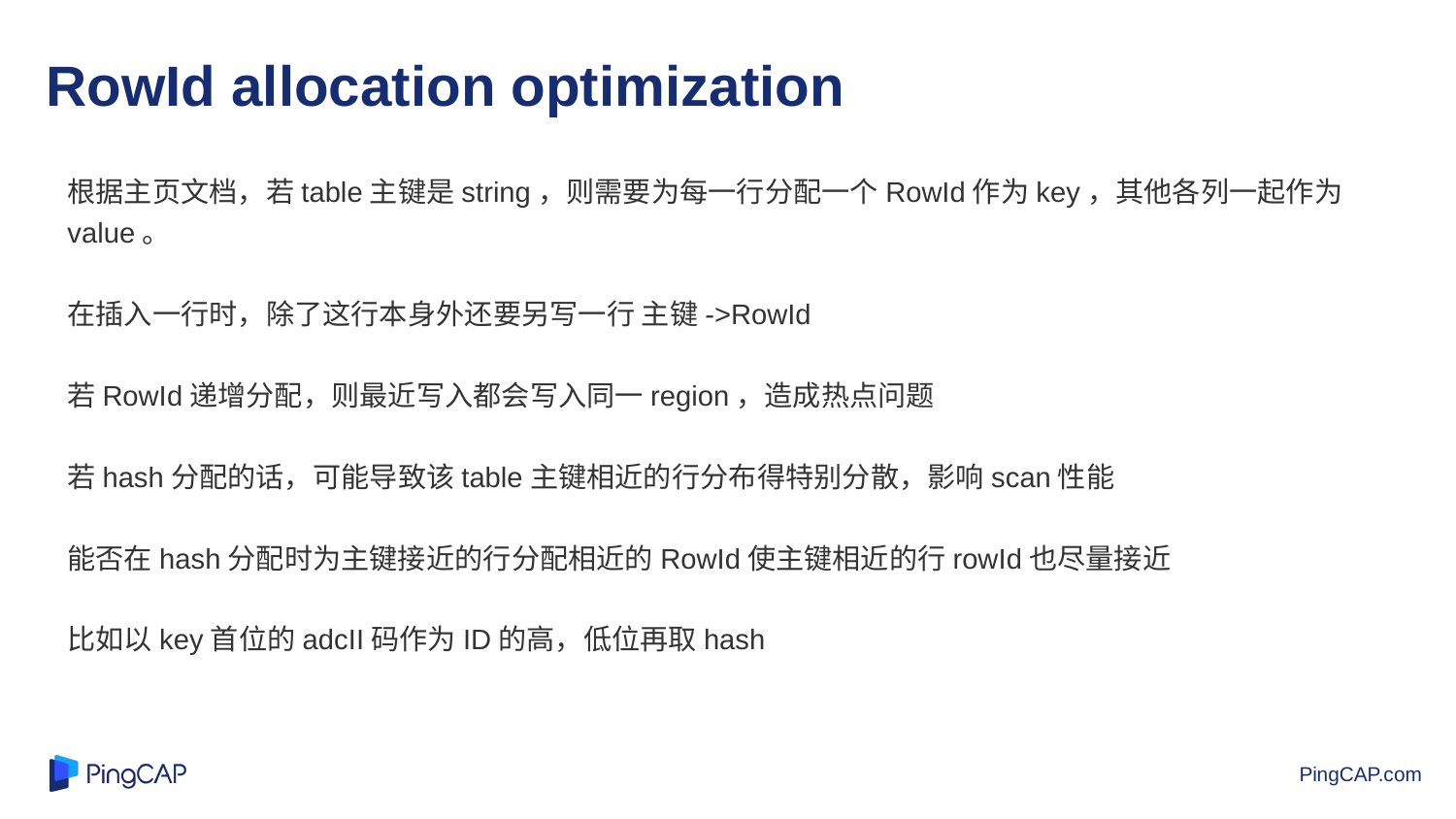

RowId allocation optimization
根据主页文档，若table主键是string，则需要为每一行分配一个RowId作为key，其他各列一起作为value。

在插入一行时，除了这行本身外还要另写一行 主键->RowId

若RowId递增分配，则最近写入都会写入同一region，造成热点问题

若hash分配的话，可能导致该table主键相近的行分布得特别分散，影响scan性能

能否在hash分配时为主键接近的行分配相近的RowId使主键相近的行rowId也尽量接近

比如以key首位的adcII码作为ID的高，低位再取hash